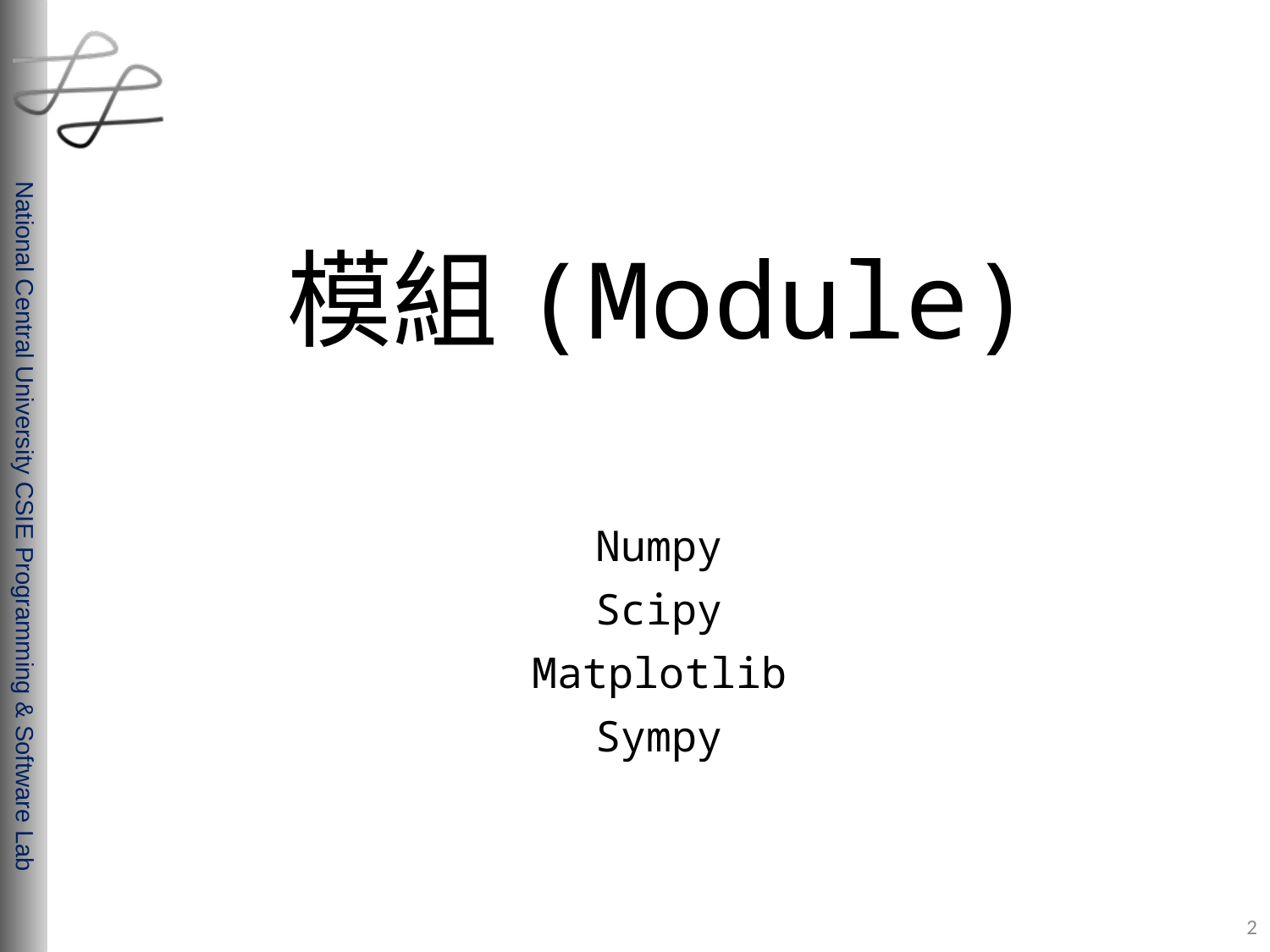

# 模組(Module)
Numpy
Scipy
Matplotlib
Sympy
2